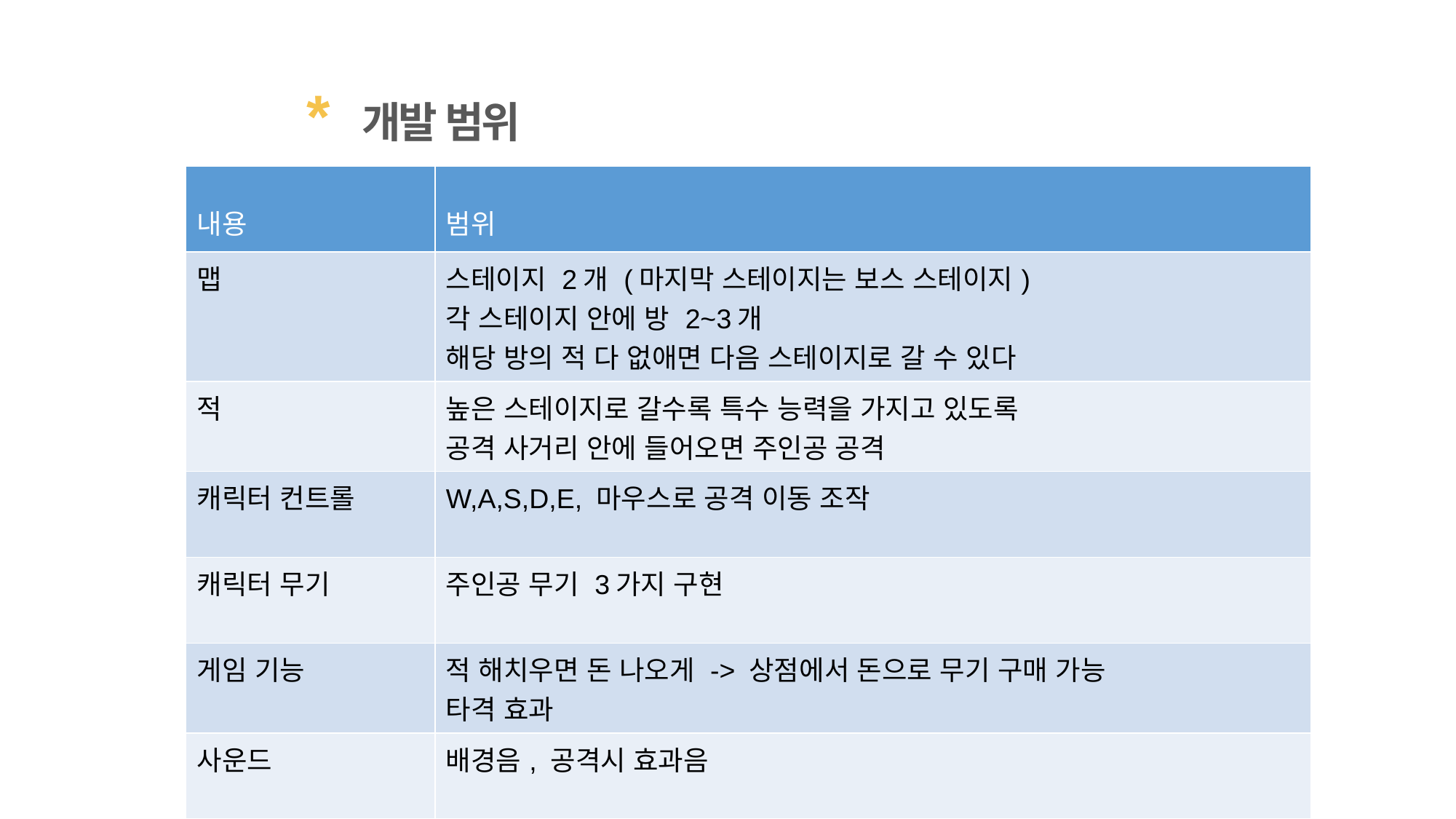

* 개발 범위
| 내용 | 범위 |
| --- | --- |
| 맵 | 스테이지 2개 (마지막 스테이지는 보스 스테이지) 각 스테이지 안에 방 2~3개 해당 방의 적 다 없애면 다음 스테이지로 갈 수 있다 |
| 적 | 높은 스테이지로 갈수록 특수 능력을 가지고 있도록 공격 사거리 안에 들어오면 주인공 공격 |
| 캐릭터 컨트롤 | W,A,S,D,E, 마우스로 공격 이동 조작 |
| 캐릭터 무기 | 주인공 무기 3가지 구현 |
| 게임 기능 | 적 해치우면 돈 나오게 -> 상점에서 돈으로 무기 구매 가능 타격 효과 |
| 사운드 | 배경음, 공격시 효과음 |